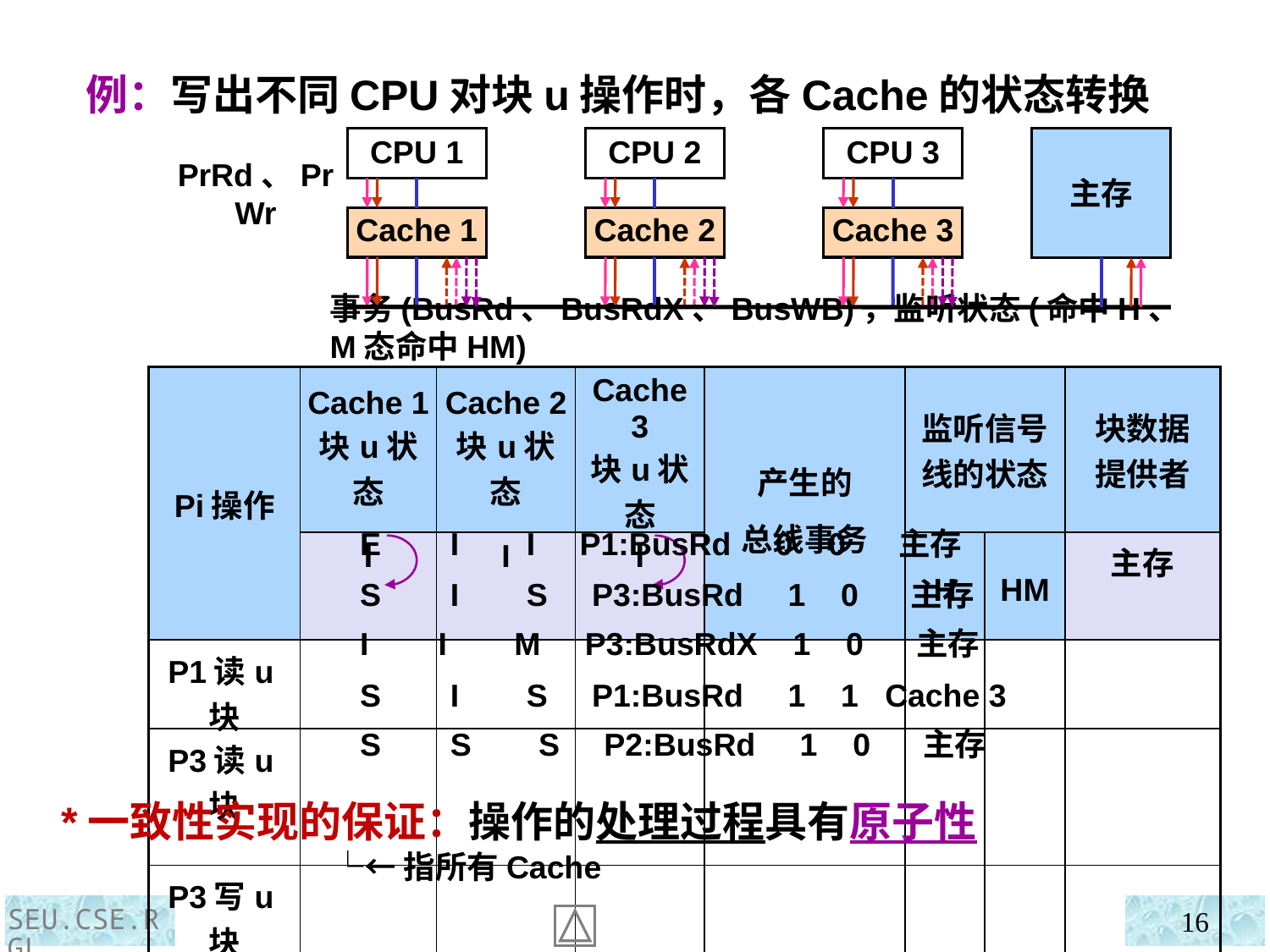

例：写出不同CPU对块u操作时，各Cache的状态转换
CPU 1
CPU 2
CPU 3
主存
PrRd、PrWr
Cache 1
Cache 2
Cache 3
事务(BusRd、BusRdX、BusWB)，监听状态(命中H、M态命中HM)
| Pi操作 | Cache 1 块u状态 | Cache 2 块u状态 | Cache 3 块u状态 | 产生的 总线事务 | 监听信号线的状态 |  | 块数据 提供者 |
| --- | --- | --- | --- | --- | --- | --- | --- |
|  | I | I | I |  | H | HM | 主存 |
| P1读u块 |  |  |  |  |  |  |  |
| P3读u块 |  |  |  |  |  |  |  |
| P3写u块 |  |  |  |  |  |  |  |
| P1读u块 |  |  |  |  |  |  |  |
| P2读u块 |  |  |  |  |  |  |  |
E       I        I     P1:BusRd     0    0     主存
S       I        S     P3:BusRd     1    0     主存
I       I        M     P3:BusRdX    1    0     主存
S       I        S     P1:BusRd     1    1   Cache 3
S       S        S     P2:BusRd     1    0     主存

  *一致性实现的保证：操作的处理过程具有原子性
                                         └←指所有Cache
SEU.CSE.RGL
16